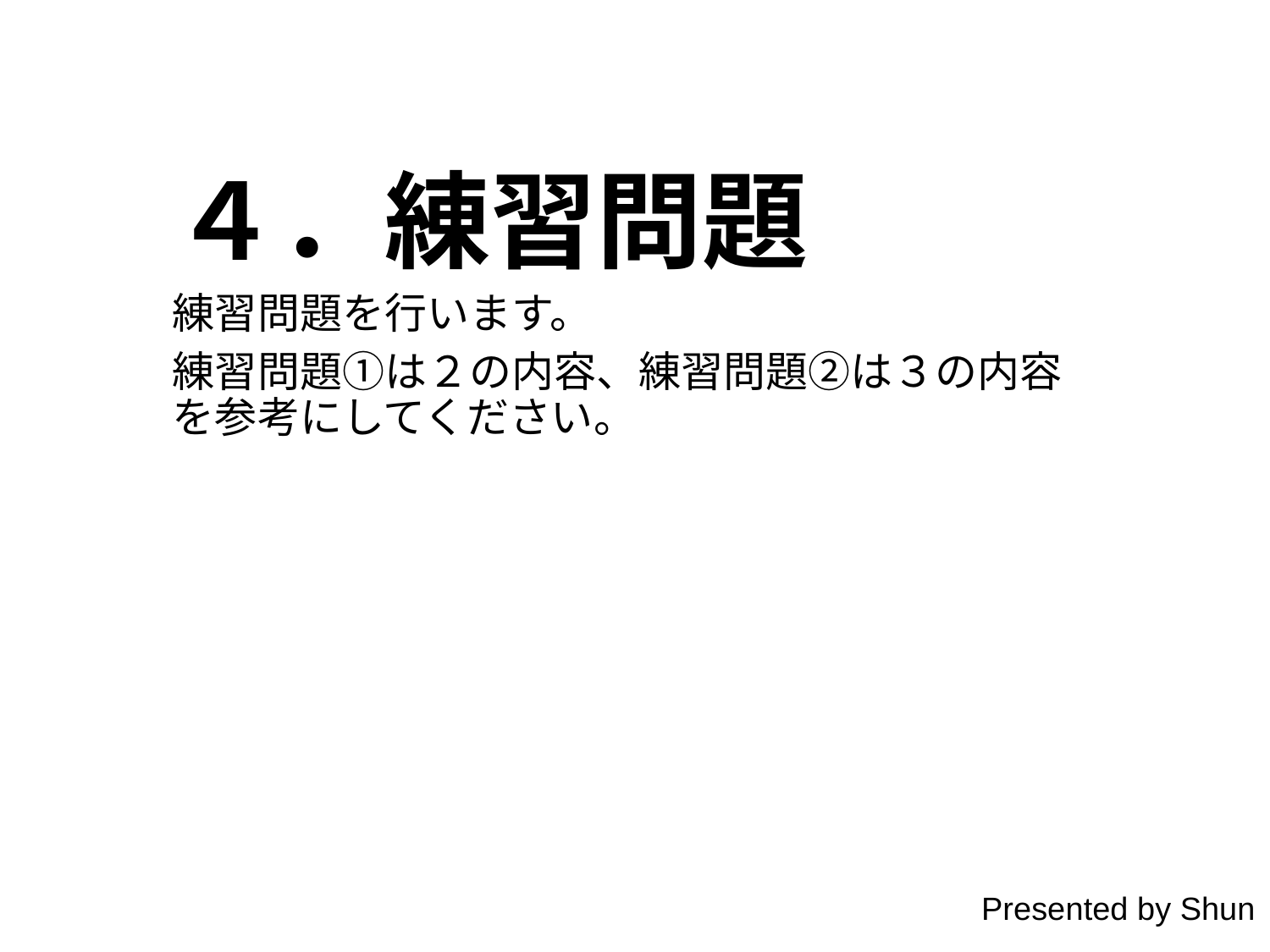

# ４．練習問題
練習問題を行います。
練習問題①は２の内容、練習問題②は３の内容を参考にしてください。
Presented by Shun